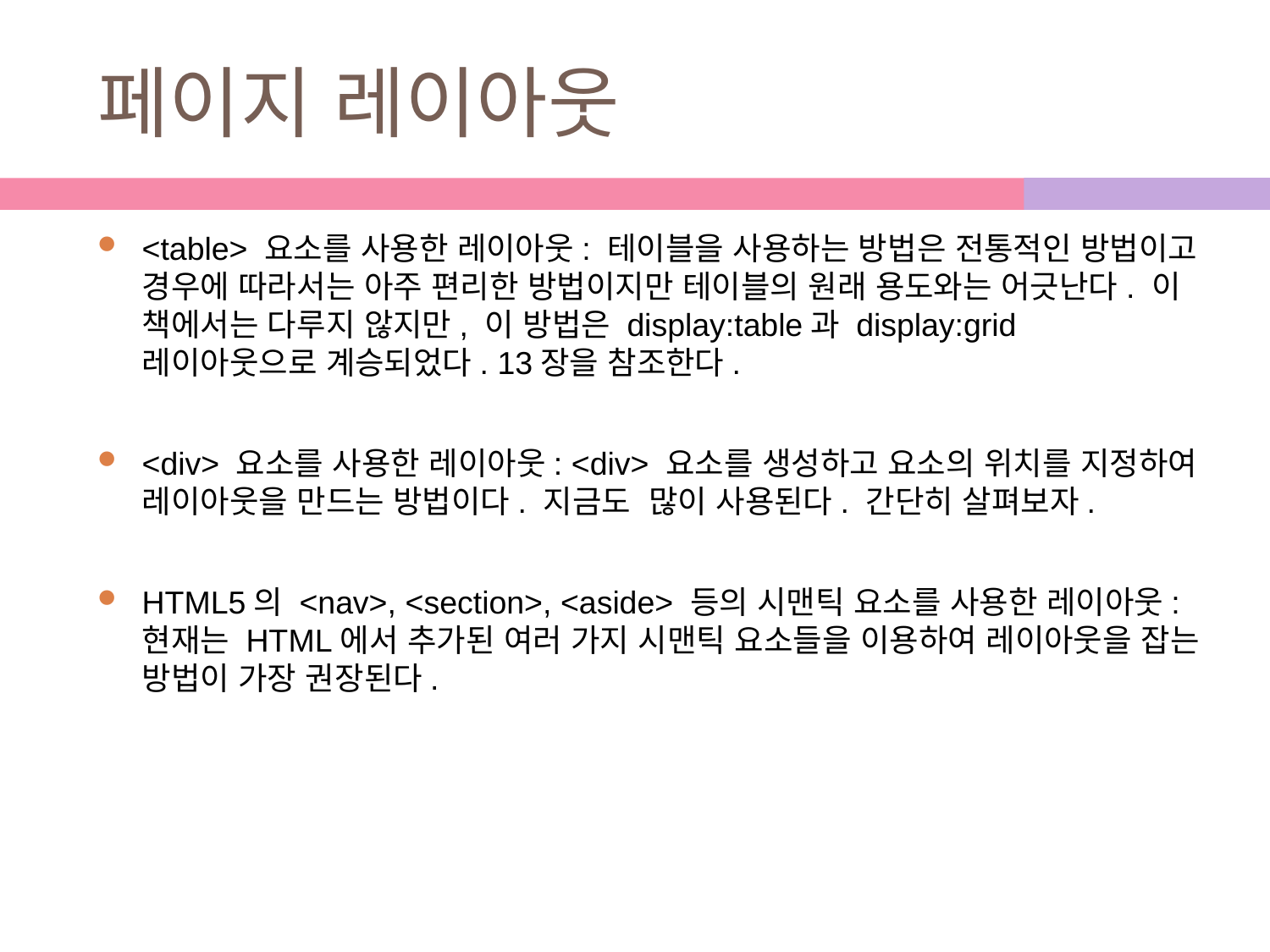

# 페이지 레이아웃
<table> 요소를 사용한 레이아웃: 테이블을 사용하는 방법은 전통적인 방법이고 경우에 따라서는 아주 편리한 방법이지만 테이블의 원래 용도와는 어긋난다. 이 책에서는 다루지 않지만, 이 방법은 display:table과 display:grid 레이아웃으로 계승되었다. 13장을 참조한다.

<div> 요소를 사용한 레이아웃: <div> 요소를 생성하고 요소의 위치를 지정하여 레이아웃을 만드는 방법이다. 지금도  많이 사용된다. 간단히 살펴보자.

HTML5의 <nav>, <section>, <aside> 등의 시맨틱 요소를 사용한 레이아웃: 현재는 HTML에서 추가된 여러 가지 시맨틱 요소들을 이용하여 레이아웃을 잡는 방법이 가장 권장된다.